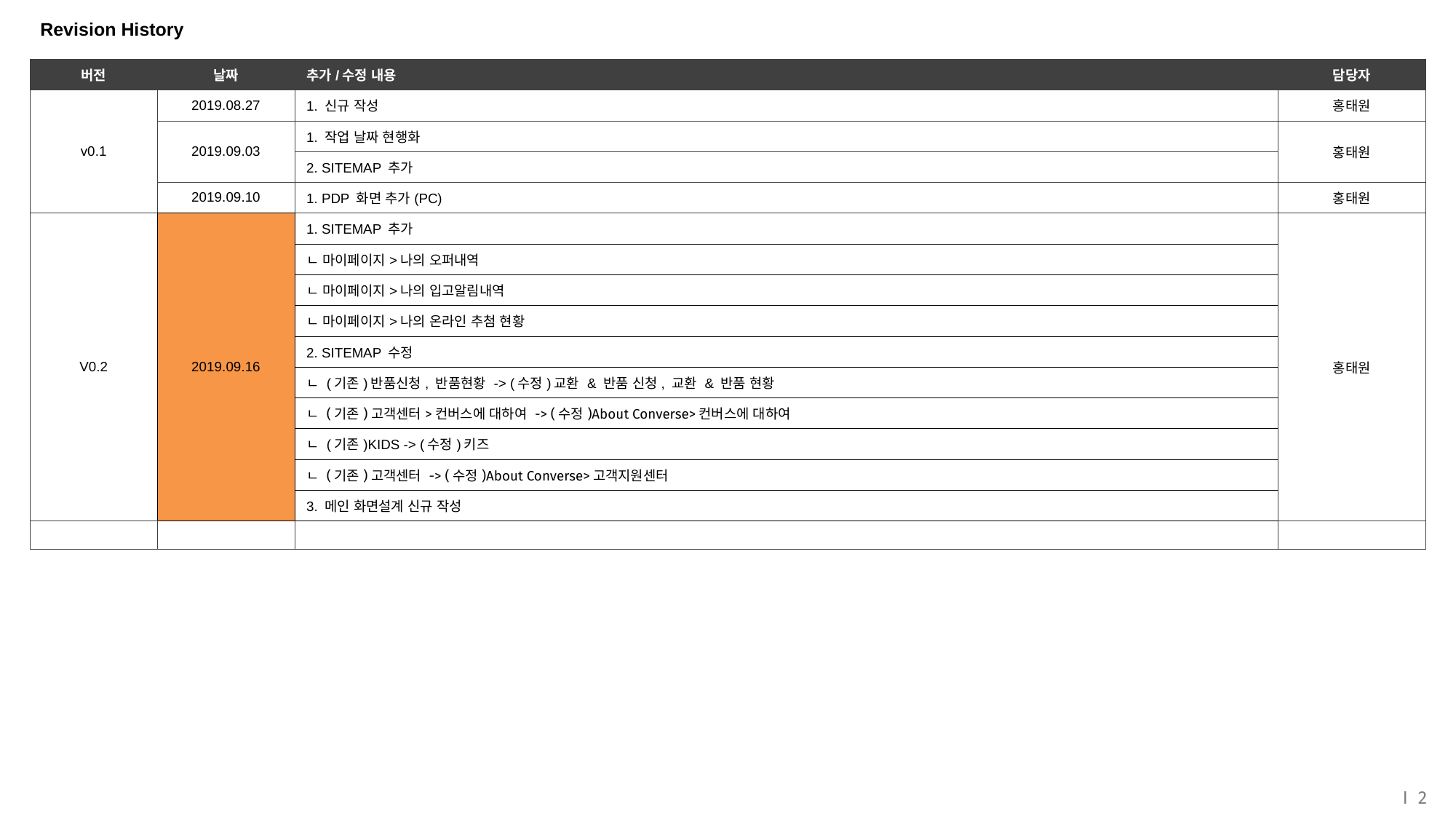

# Revision History
| 버전 | 날짜 | 추가/수정 내용 | 담당자 |
| --- | --- | --- | --- |
| v0.1 | 2019.08.27 | 1. 신규 작성 | 홍태원 |
|  | 2019.09.03 | 1. 작업 날짜 현행화 | 홍태원 |
|  |  | 2. SITEMAP 추가 |  |
|  | 2019.09.10 | 1. PDP 화면 추가(PC) | 홍태원 |
| V0.2 | 2019.09.16 | 1. SITEMAP 추가 | 홍태원 |
|  |  | ㄴ 마이페이지>나의 오퍼내역 |  |
|  |  | ㄴ 마이페이지>나의 입고알림내역 |  |
|  |  | ㄴ 마이페이지>나의 온라인 추첨 현황 |  |
|  |  | 2. SITEMAP 수정 |  |
|  |  | ㄴ (기존)반품신청, 반품현황 -> (수정)교환 & 반품 신청, 교환 & 반품 현황 |  |
|  |  | ㄴ (기존)고객센터>컨버스에 대하여 -> (수정)About Converse>컨버스에 대하여 |  |
|  |  | ㄴ (기존)KIDS -> (수정)키즈 |  |
|  |  | ㄴ (기존)고객센터 -> (수정)About Converse>고객지원센터 |  |
|  |  | 3. 메인 화면설계 신규 작성 |  |
|  |  |  |  |